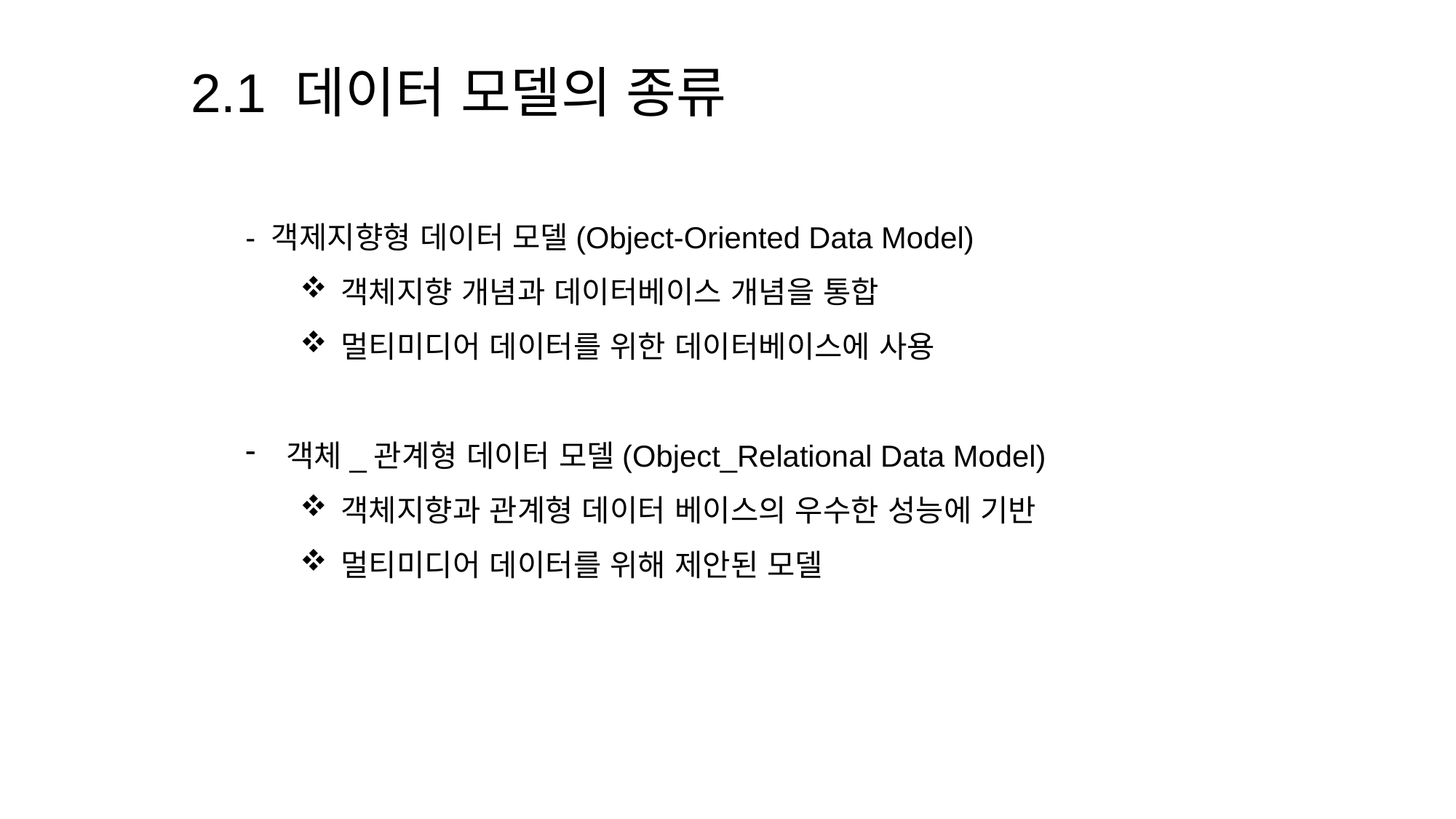

2.1 데이터 모델의 종류
- 객제지향형 데이터 모델(Object-Oriented Data Model)
객체지향 개념과 데이터베이스 개념을 통합
멀티미디어 데이터를 위한 데이터베이스에 사용

객체_관계형 데이터 모델(Object_Relational Data Model)
객체지향과 관계형 데이터 베이스의 우수한 성능에 기반
멀티미디어 데이터를 위해 제안된 모델